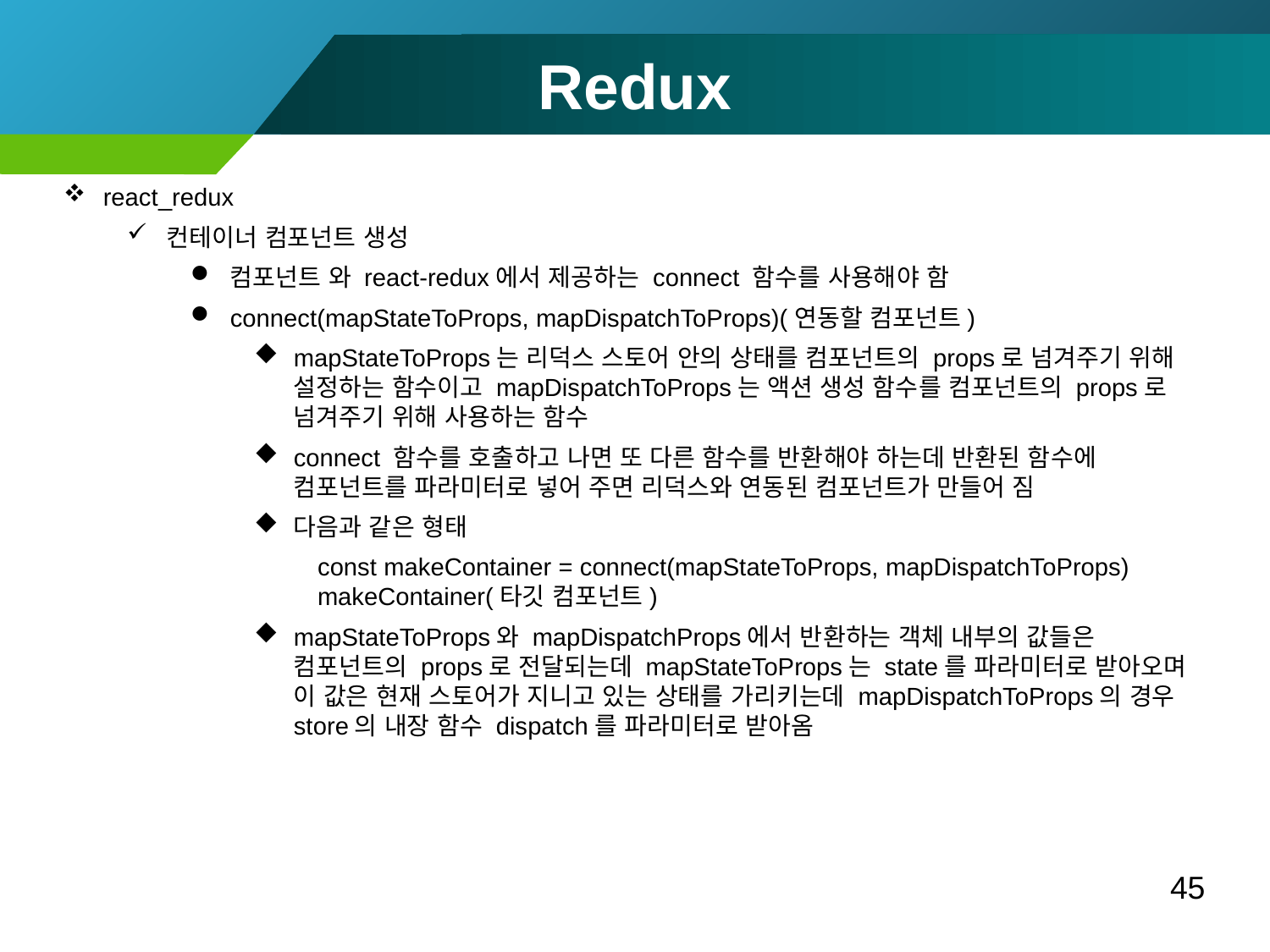

Redux
react_redux
컨테이너 컴포넌트 생성
컴포넌트 와 react-redux에서 제공하는 connect 함수를 사용해야 함
connect(mapStateToProps, mapDispatchToProps)(연동할 컴포넌트)
mapStateToProps는 리덕스 스토어 안의 상태를 컴포넌트의 props로 넘겨주기 위해 설정하는 함수이고 mapDispatchToProps는 액션 생성 함수를 컴포넌트의 props로 넘겨주기 위해 사용하는 함수
connect 함수를 호출하고 나면 또 다른 함수를 반환해야 하는데 반환된 함수에 컴포넌트를 파라미터로 넣어 주면 리덕스와 연동된 컴포넌트가 만들어 짐
다음과 같은 형태
const makeContainer = connect(mapStateToProps, mapDispatchToProps) makeContainer(타깃 컴포넌트)
mapStateToProps와 mapDispatchProps에서 반환하는 객체 내부의 값들은 컴포넌트의 props로 전달되는데 mapStateToProps는 state를 파라미터로 받아오며 이 값은 현재 스토어가 지니고 있는 상태를 가리키는데 mapDispatchToProps의 경우 store의 내장 함수 dispatch를 파라미터로 받아옴
45